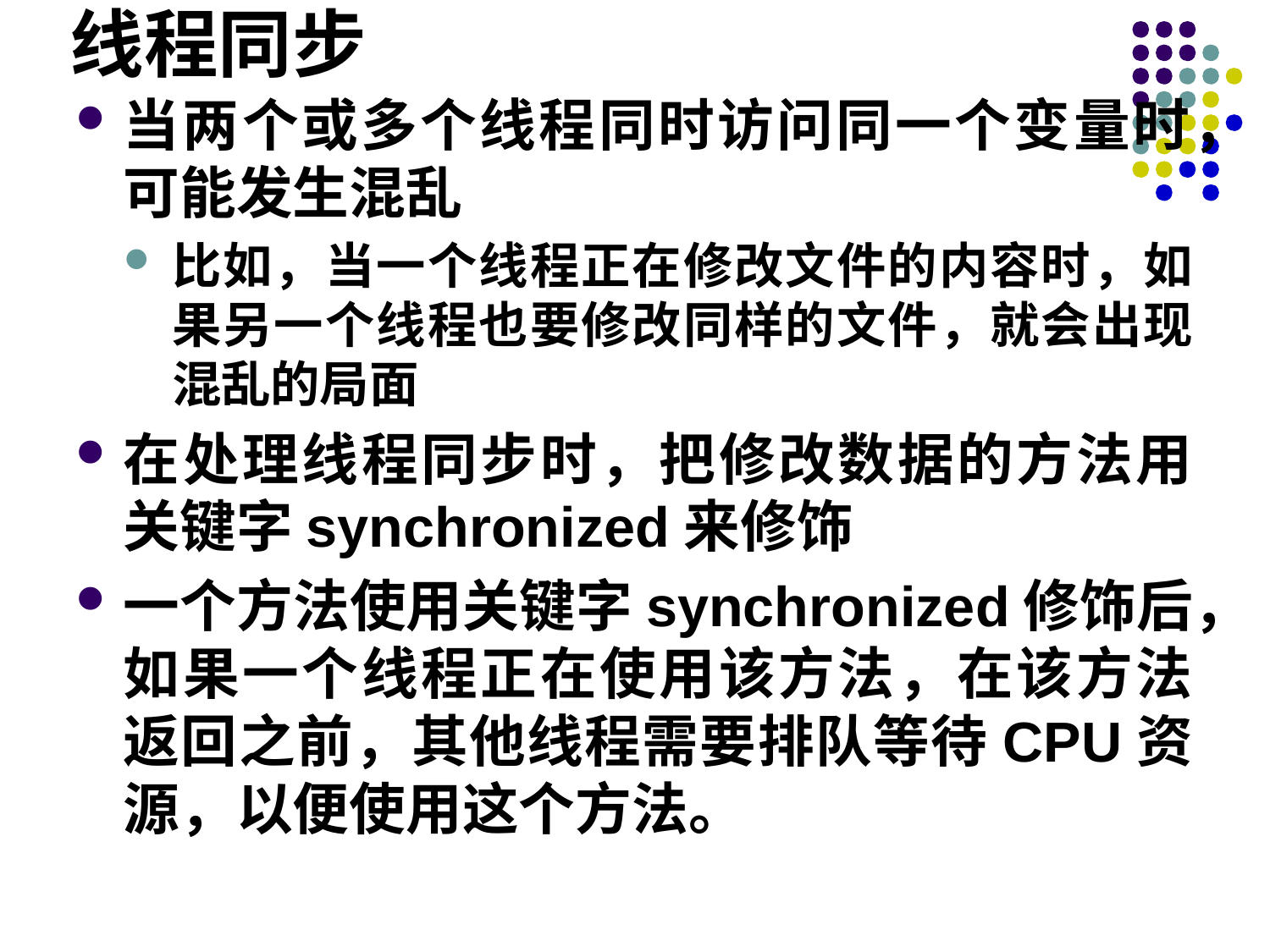

# 线程同步
当两个或多个线程同时访问同一个变量时，可能发生混乱
比如，当一个线程正在修改文件的内容时，如果另一个线程也要修改同样的文件，就会出现混乱的局面
在处理线程同步时，把修改数据的方法用关键字synchronized来修饰
一个方法使用关键字synchronized修饰后，如果一个线程正在使用该方法，在该方法返回之前，其他线程需要排队等待CPU资源，以便使用这个方法。